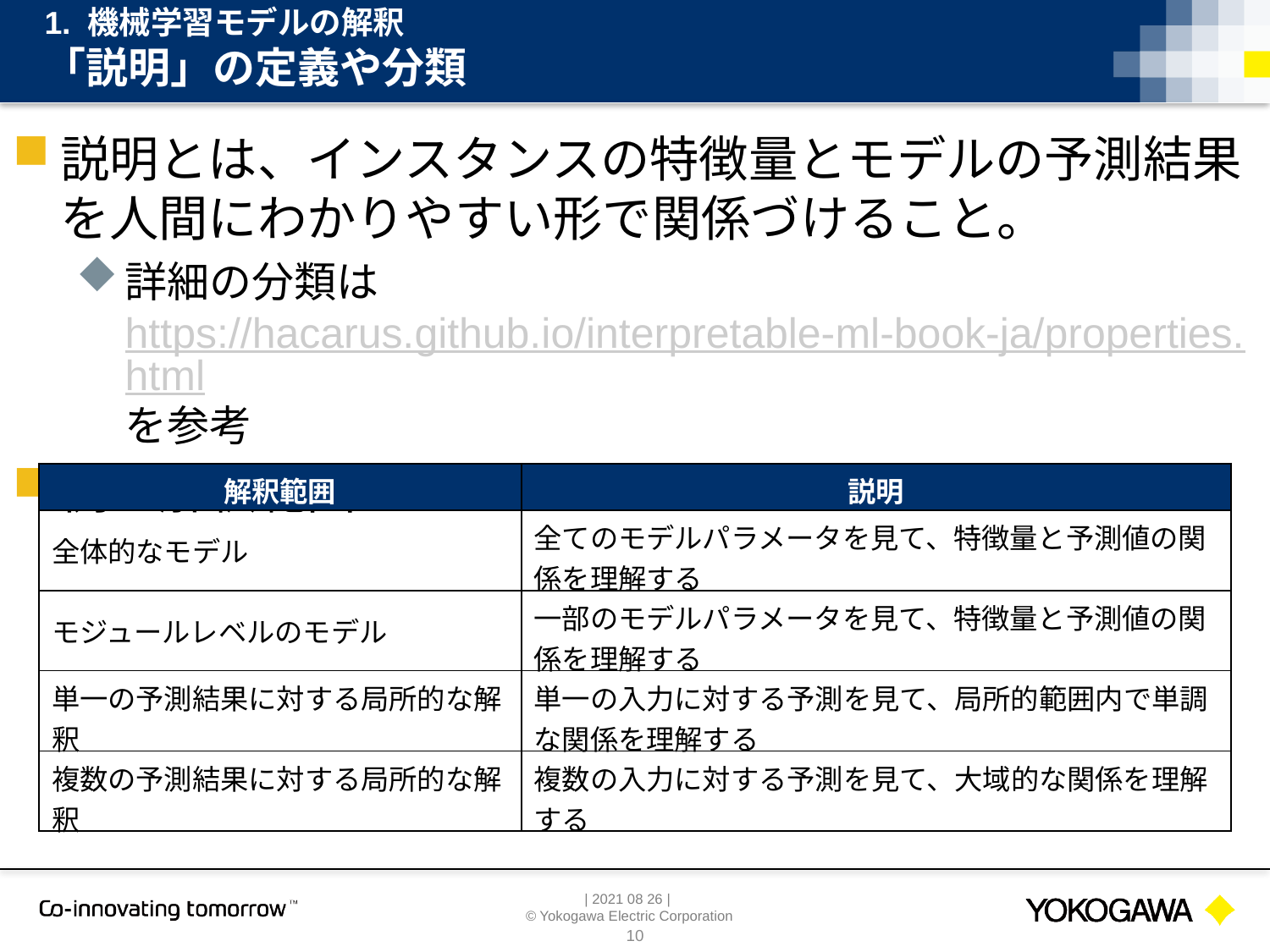

1. 機械学習モデルの解釈
# 「説明」の定義や分類
説明とは、インスタンスの特徴量とモデルの予測結果を人間にわかりやすい形で関係づけること。
詳細の分類はhttps://hacarus.github.io/interpretable-ml-book-ja/properties.htmlを参考
例：解釈範囲
| 解釈範囲 | 説明 |
| --- | --- |
| 全体的なモデル | 全てのモデルパラメータを見て、特徴量と予測値の関係を理解する |
| モジュールレベルのモデル | 一部のモデルパラメータを見て、特徴量と予測値の関係を理解する |
| 単一の予測結果に対する局所的な解釈 | 単一の入力に対する予測を見て、局所的範囲内で単調な関係を理解する |
| 複数の予測結果に対する局所的な解釈 | 複数の入力に対する予測を見て、大域的な関係を理解する |
10